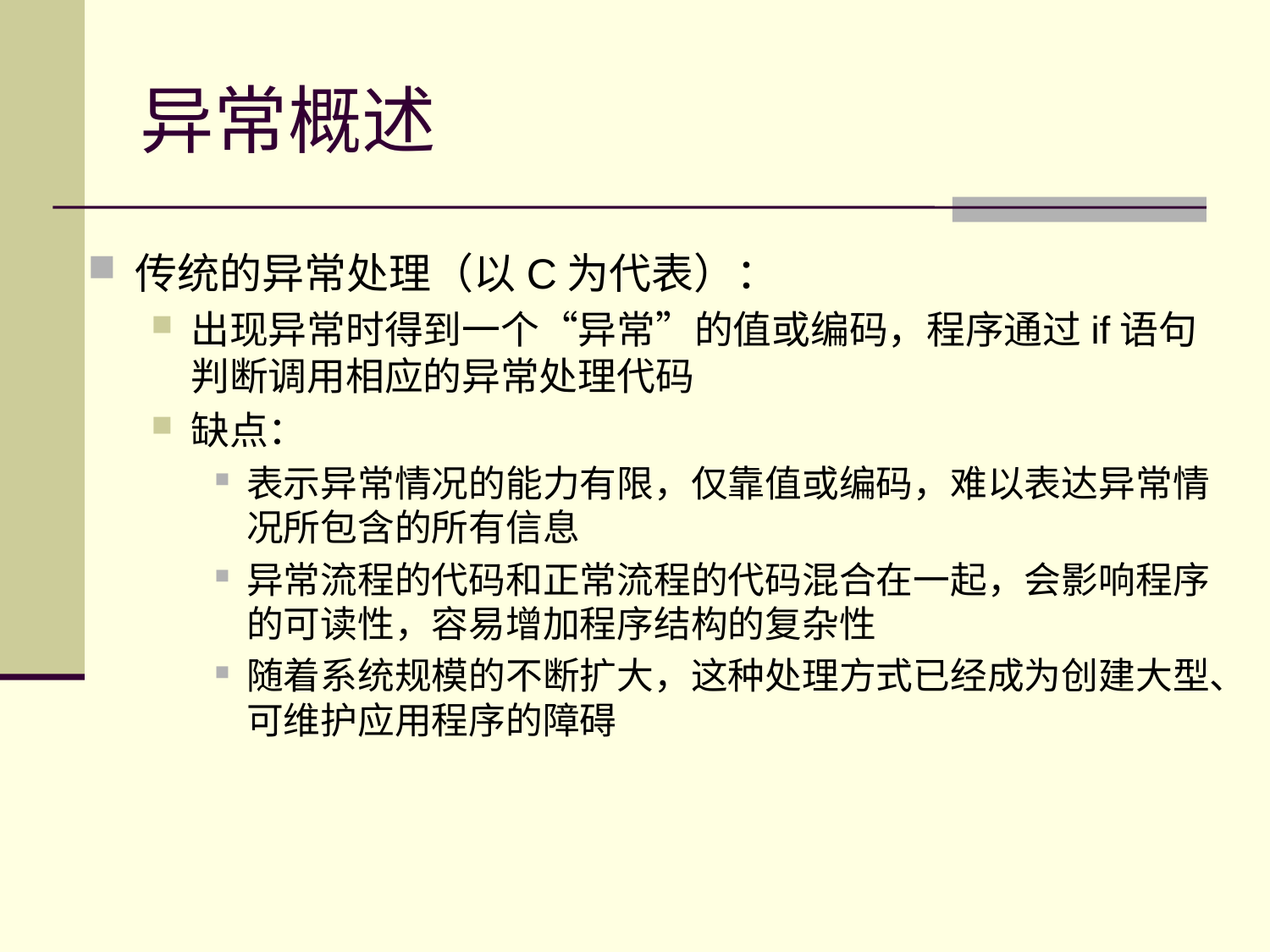

# 异常概述
传统的异常处理（以C为代表）：
出现异常时得到一个“异常”的值或编码，程序通过if语句判断调用相应的异常处理代码
缺点：
表示异常情况的能力有限，仅靠值或编码，难以表达异常情况所包含的所有信息
异常流程的代码和正常流程的代码混合在一起，会影响程序的可读性，容易增加程序结构的复杂性
随着系统规模的不断扩大，这种处理方式已经成为创建大型、可维护应用程序的障碍